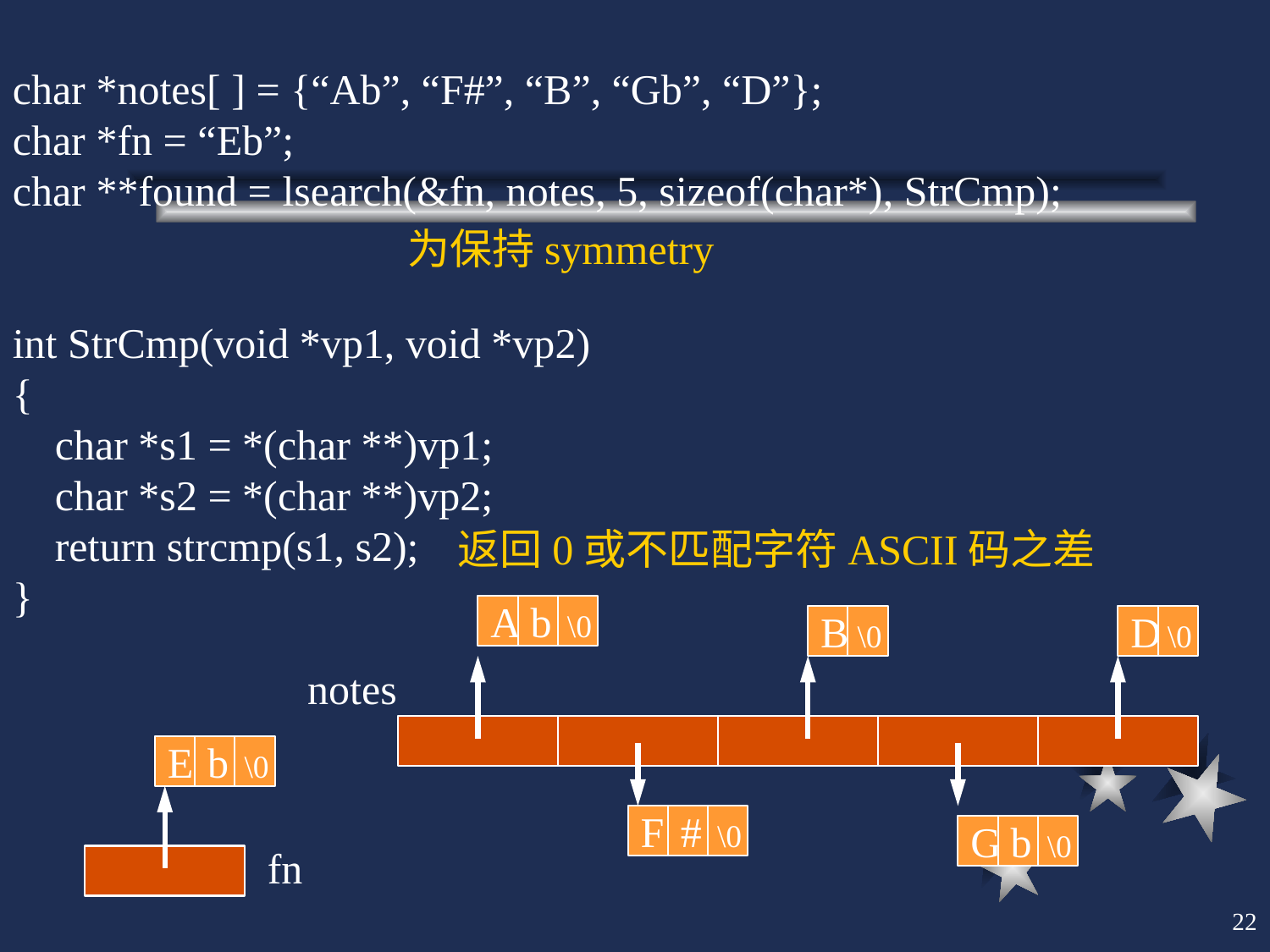

char *notes[ ] = {“Ab”, “F#”, “B”, “Gb”, “D”};
char *fn = “Eb”;
char **found = lsearch(&fn, notes, 5, sizeof(char*), StrCmp);

int StrCmp(void *vp1, void *vp2)
{
    char *s1 = *(char **)vp1;
    char *s2 = *(char **)vp2;
    return strcmp(s1, s2);
}

为保持symmetry
返回0或不匹配字符ASCII码之差
A
b

\0
B

D

\0
\0
notes

E
b

\0
F
#

\0
G
b

\0
fn

22